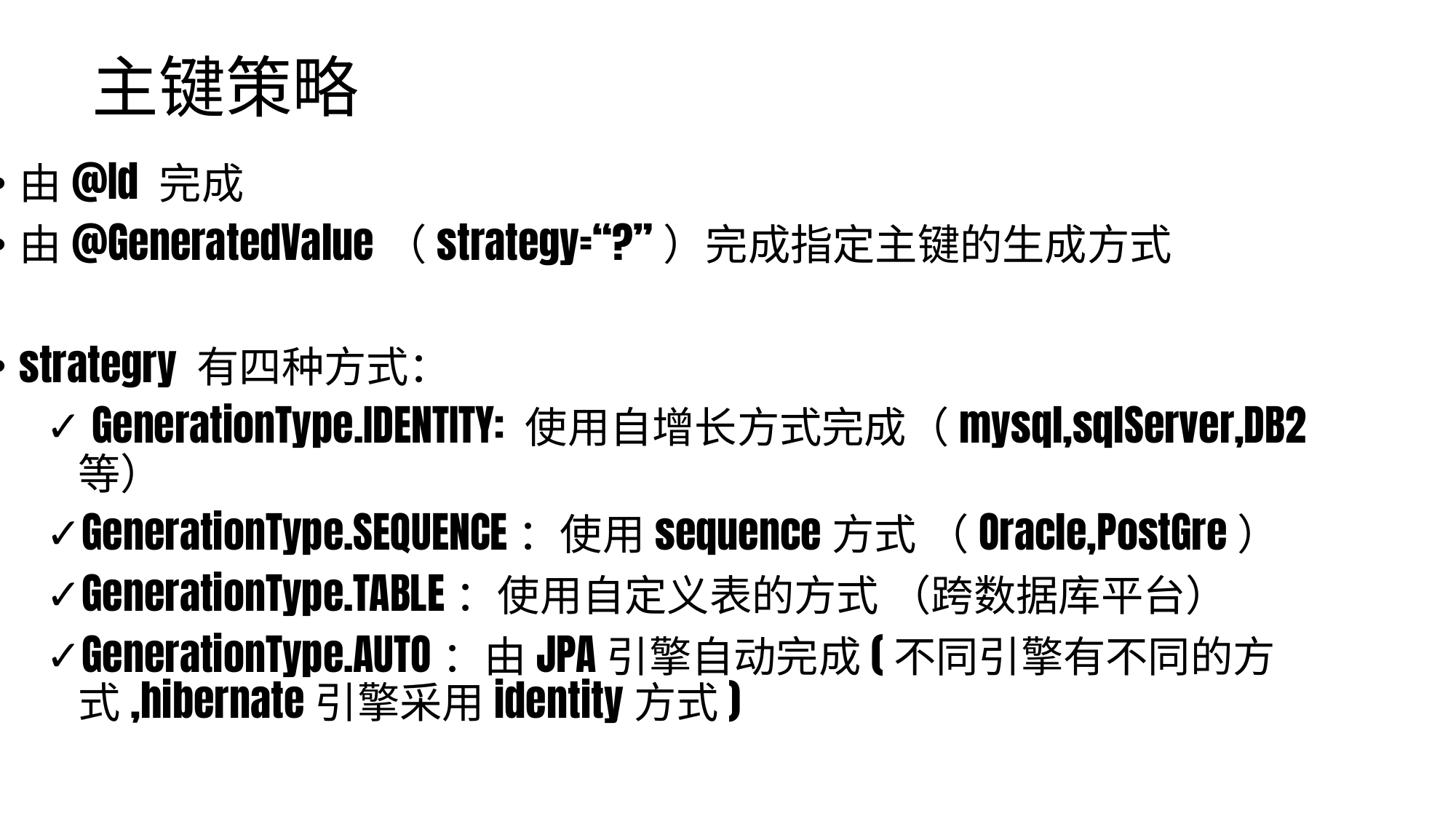

# 主键策略
由@Id 完成
由@GeneratedValue（strategy=“?”）完成指定主键的生成方式

strategry 有四种方式：
 GenerationType.IDENTITY: 使用自增长方式完成（mysql,sqlServer,DB2等）
GenerationType.SEQUENCE：使用sequence方式 （Oracle,PostGre）
GenerationType.TABLE：使用自定义表的方式 （跨数据库平台）
GenerationType.AUTO：由JPA引擎自动完成(不同引擎有不同的方式,hibernate引擎采用identity方式)

4